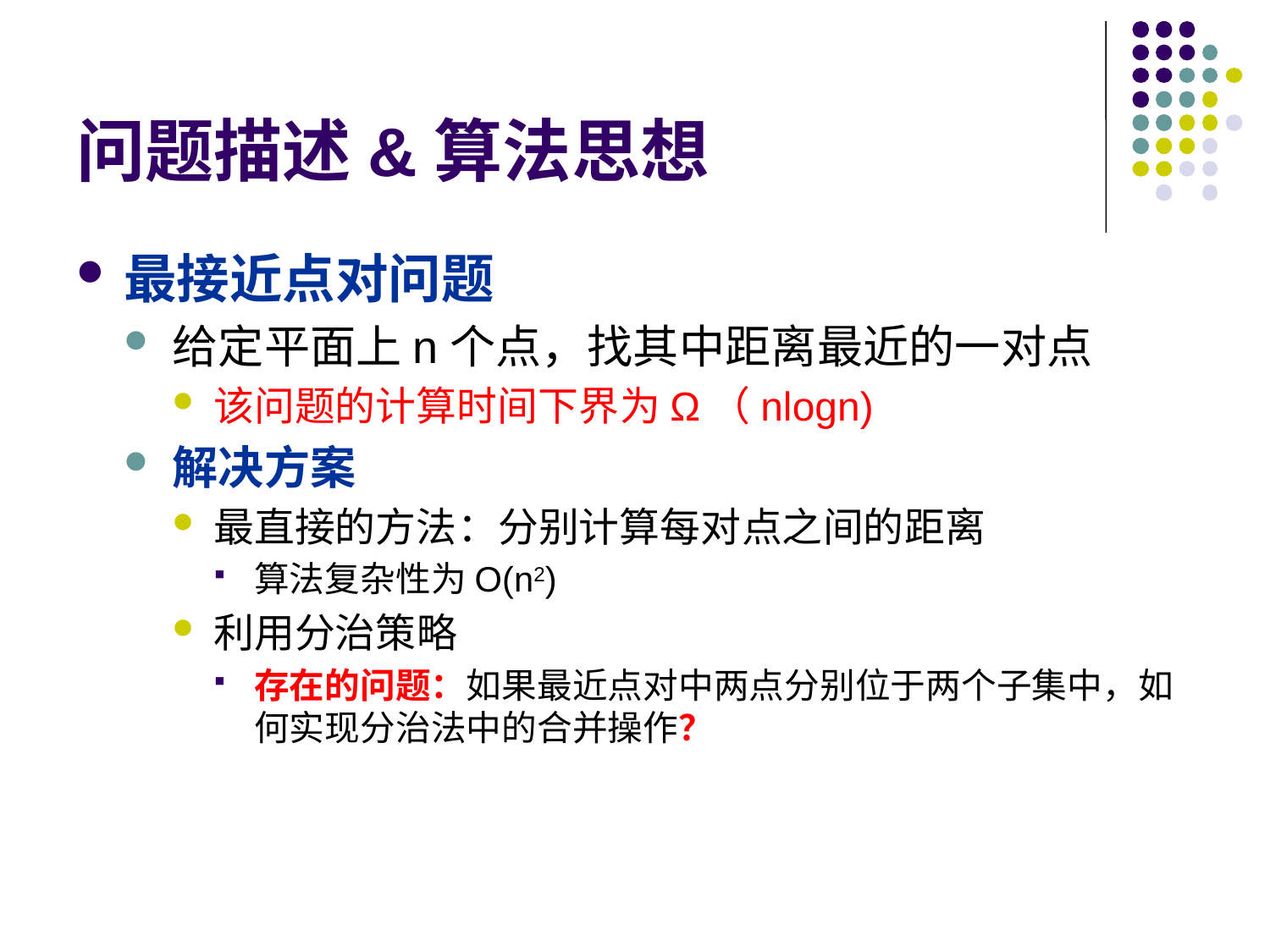

# 问题描述&算法思想
最接近点对问题
给定平面上n个点，找其中距离最近的一对点
该问题的计算时间下界为Ω（nlogn)
解决方案
最直接的方法：分别计算每对点之间的距离
算法复杂性为O(n2)
利用分治策略
存在的问题：如果最近点对中两点分别位于两个子集中，如何实现分治法中的合并操作？